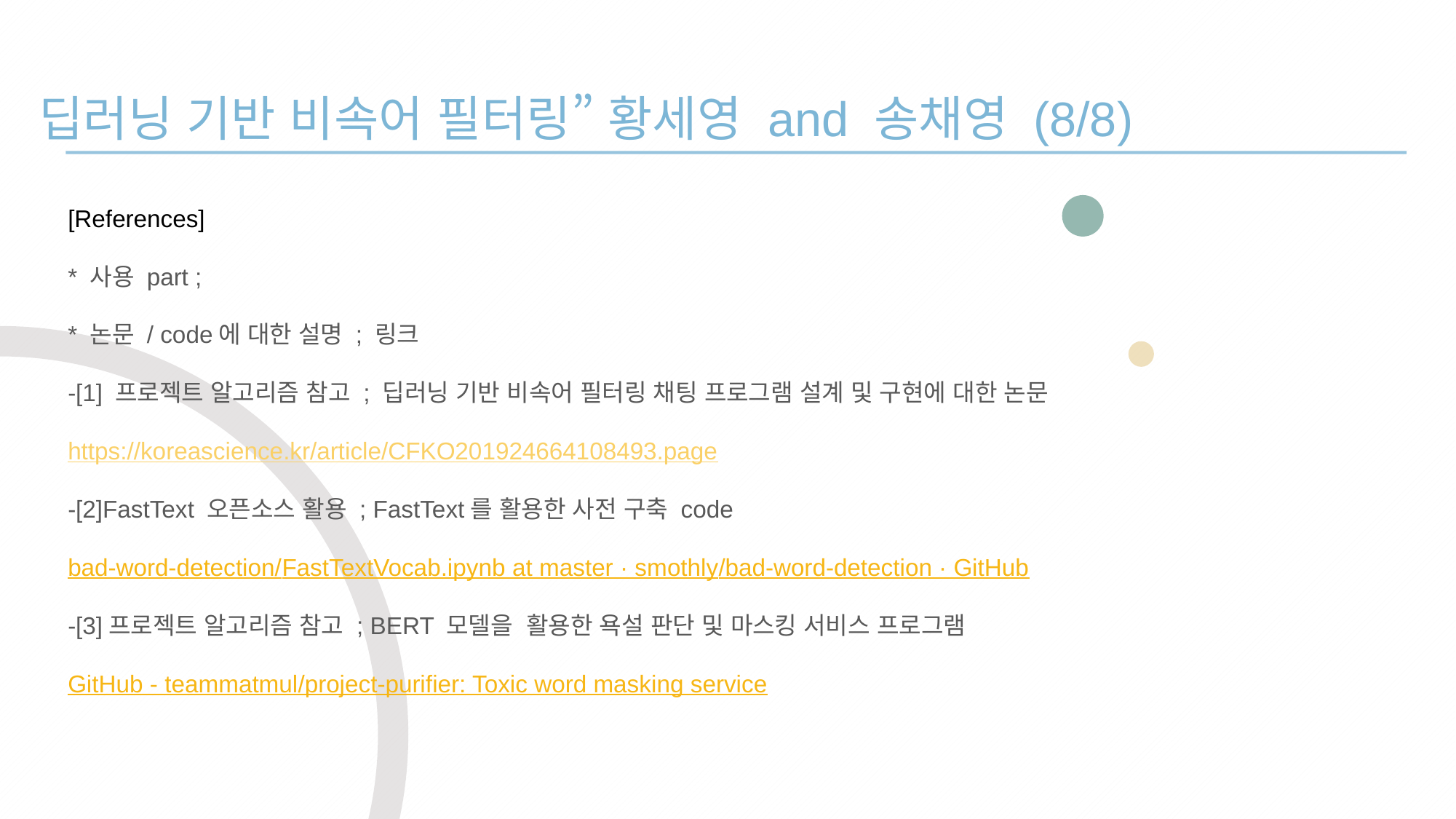

“딥러닝 기반 비속어 필터링” 황세영 and 송채영 (8/8)

[References]
* 사용 part ;
* 논문 / code에 대한 설명 ; 링크
-[1] 프로젝트 알고리즘 참고 ; 딥러닝 기반 비속어 필터링 채팅 프로그램 설계 및 구현에 대한 논문
https://koreascience.kr/article/CFKO201924664108493.page
-[2]FastText 오픈소스 활용 ; FastText를 활용한 사전 구축 code
bad-word-detection/FastTextVocab.ipynb at master · smothly/bad-word-detection · GitHub
-[3]프로젝트 알고리즘 참고 ; BERT 모델을  활용한 욕설 판단 및 마스킹 서비스 프로그램
GitHub - teammatmul/project-purifier: Toxic word masking service